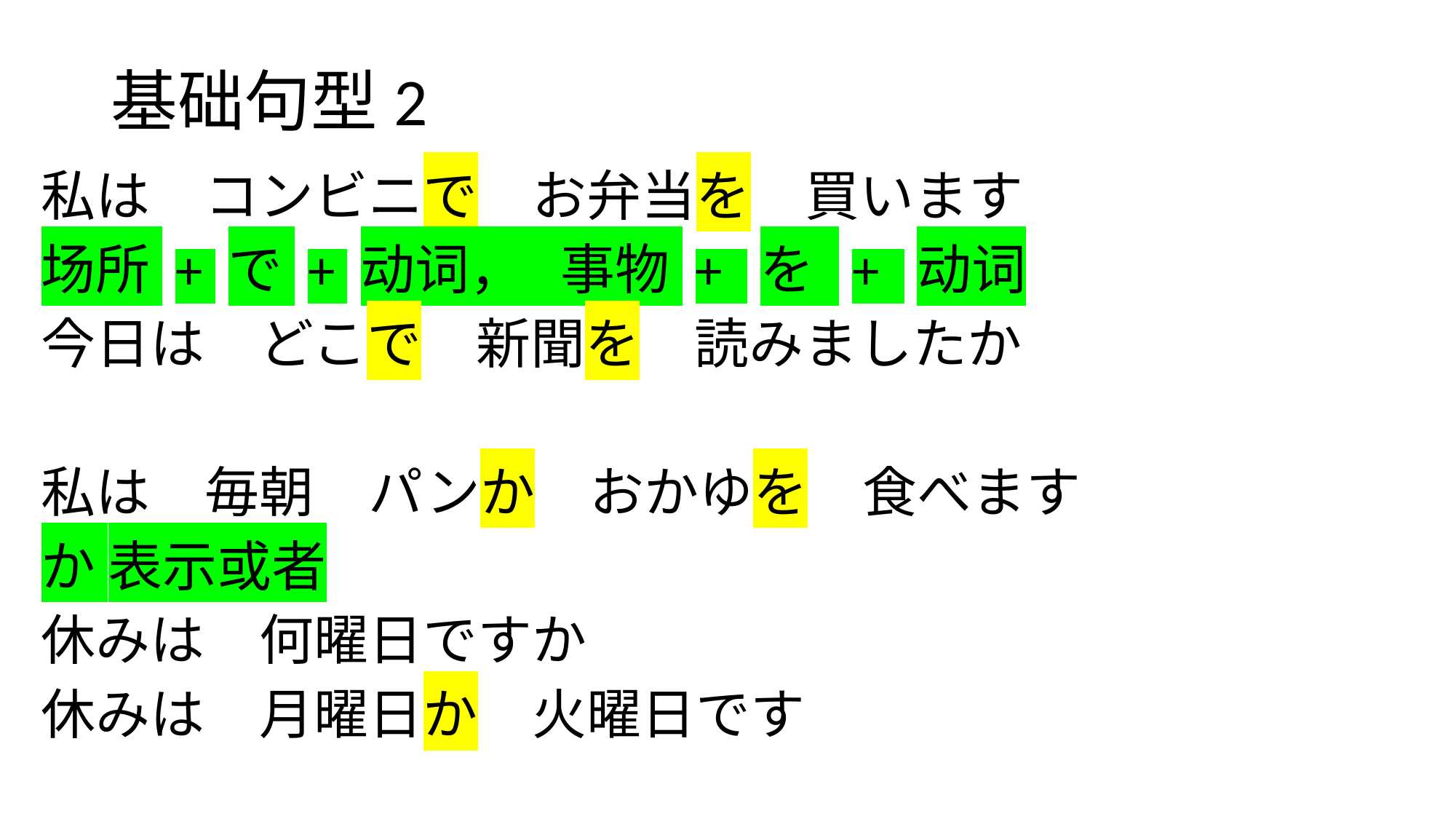

# 基础句型2
私は　コンビニで　お弁当を　買います
场所 + で + 动词，   事物 +  を  +  动词
今日は　どこで　新聞を　読みましたか

私は　毎朝　パンか　おかゆを　食べます
か 表示或者
休みは　何曜日ですか
休みは　月曜日か　火曜日です